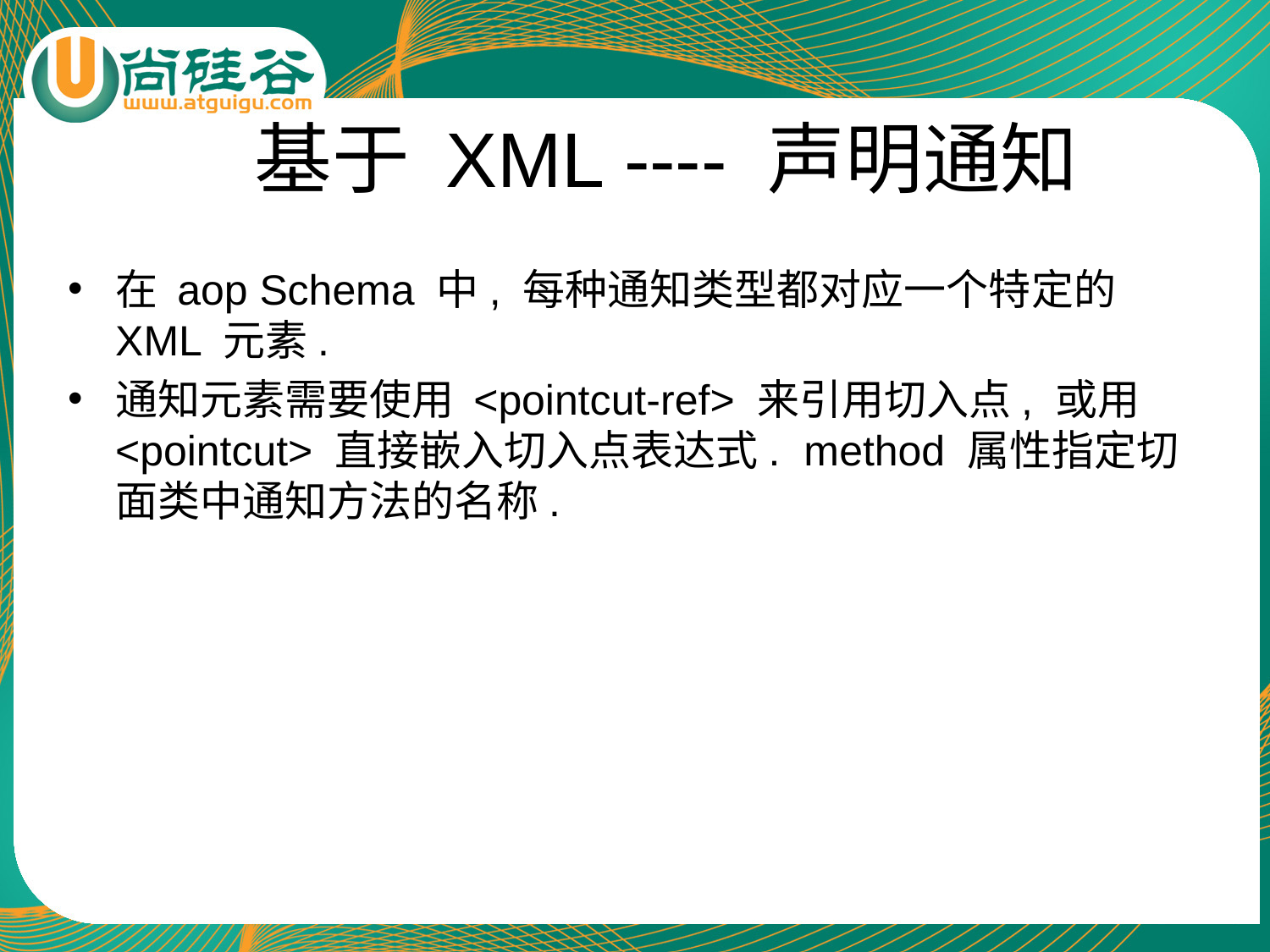

# 基于 XML ---- 声明通知
在 aop Schema 中, 每种通知类型都对应一个特定的 XML 元素.
通知元素需要使用 <pointcut-ref> 来引用切入点, 或用 <pointcut> 直接嵌入切入点表达式.  method 属性指定切面类中通知方法的名称.